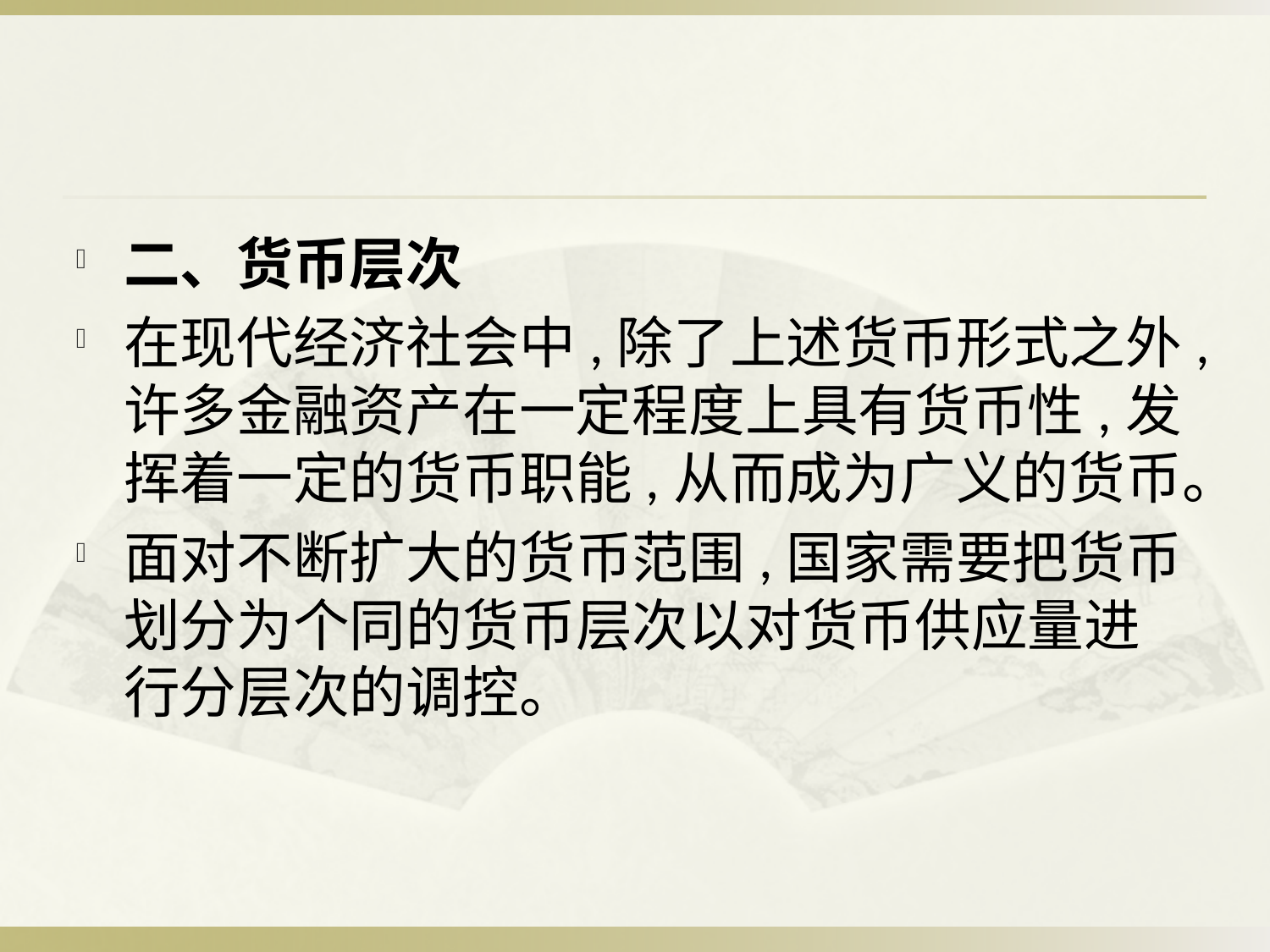

#
二、货币层次
在现代经济社会中,除了上述货币形式之外,许多金融资产在一定程度上具有货币性,发挥着一定的货币职能,从而成为广义的货币。
面对不断扩大的货币范围,国家需要把货币划分为个同的货币层次以对货币供应量进行分层次的调控。